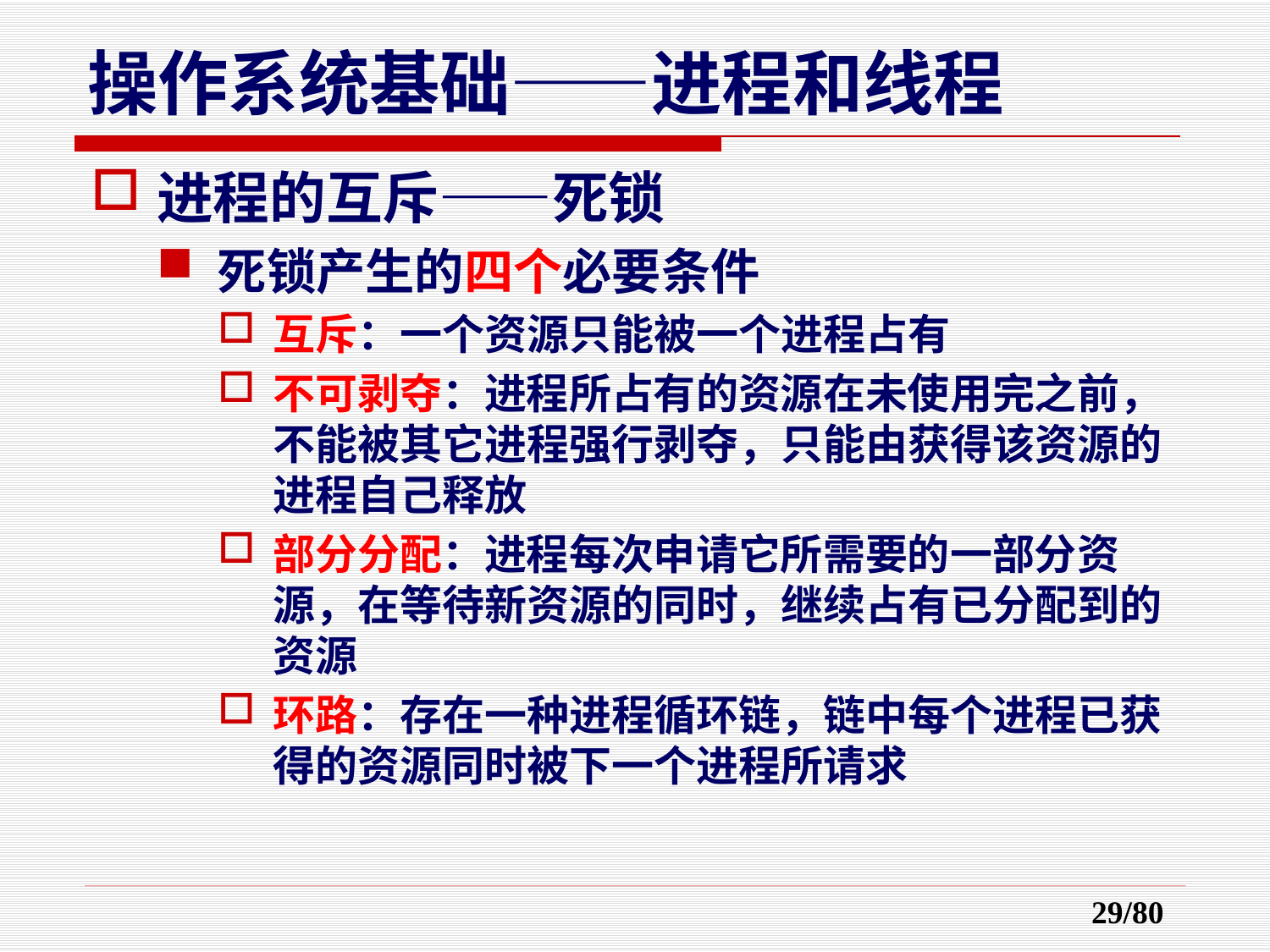

# 操作系统基础——进程和线程
进程的互斥——死锁
死锁产生的四个必要条件
互斥：一个资源只能被一个进程占有
不可剥夺：进程所占有的资源在未使用完之前，不能被其它进程强行剥夺，只能由获得该资源的进程自己释放
部分分配：进程每次申请它所需要的一部分资源，在等待新资源的同时，继续占有已分配到的资源
环路：存在一种进程循环链，链中每个进程已获得的资源同时被下一个进程所请求